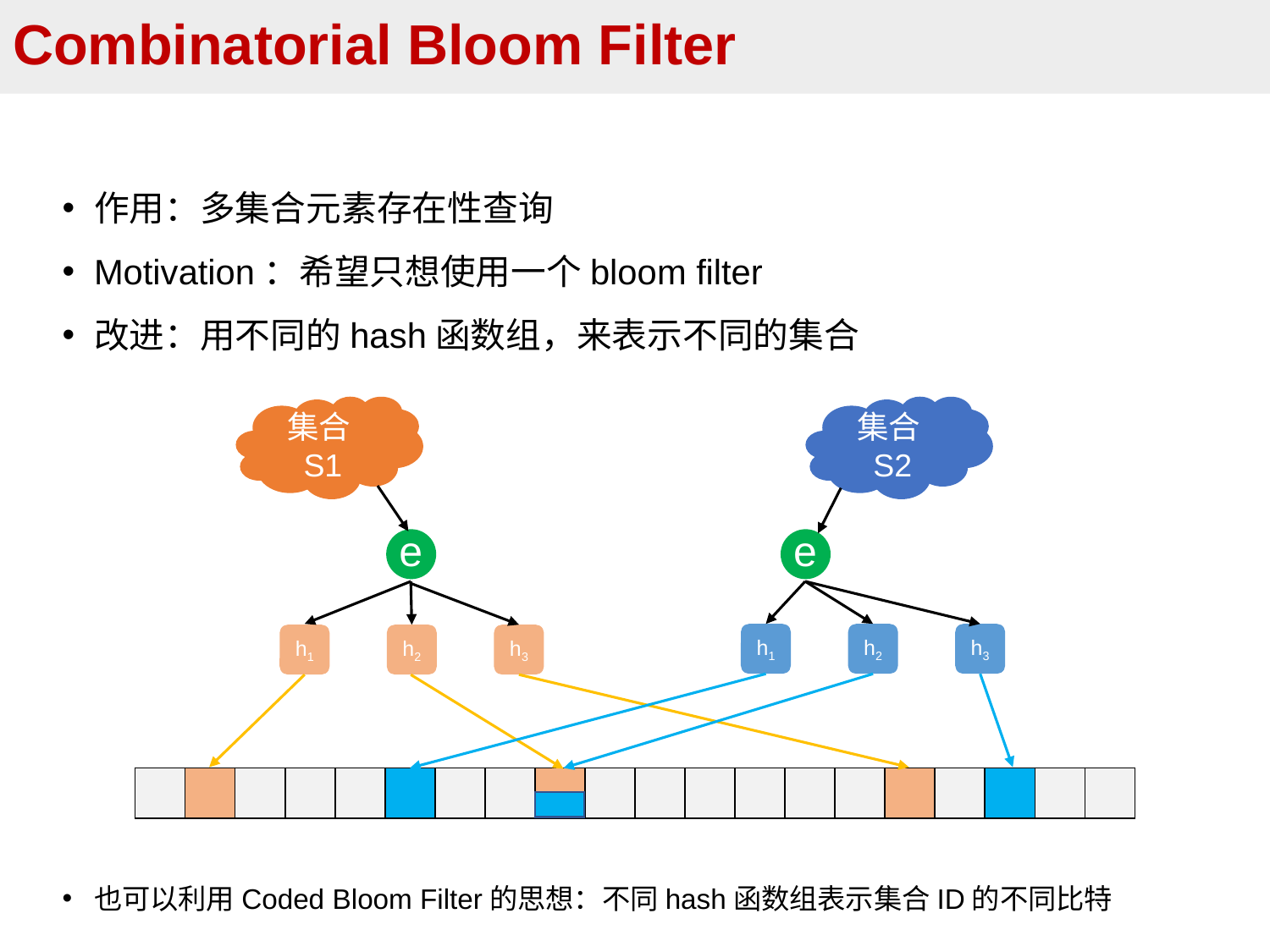

# Combinatorial Bloom Filter
作用：多集合元素存在性查询
Motivation：希望只想使用一个bloom filter
改进：用不同的hash函数组，来表示不同的集合

也可以利用Coded Bloom Filter的思想：不同hash函数组表示集合ID的不同比特

集合S1
集合S2
e

e

h1
h2
h3
h1
h2
h3
|  |  |  |  |  |  |  |  |  |  |  |  |  |  |  |  |  |  |  |  |
| --- | --- | --- | --- | --- | --- | --- | --- | --- | --- | --- | --- | --- | --- | --- | --- | --- | --- | --- | --- |